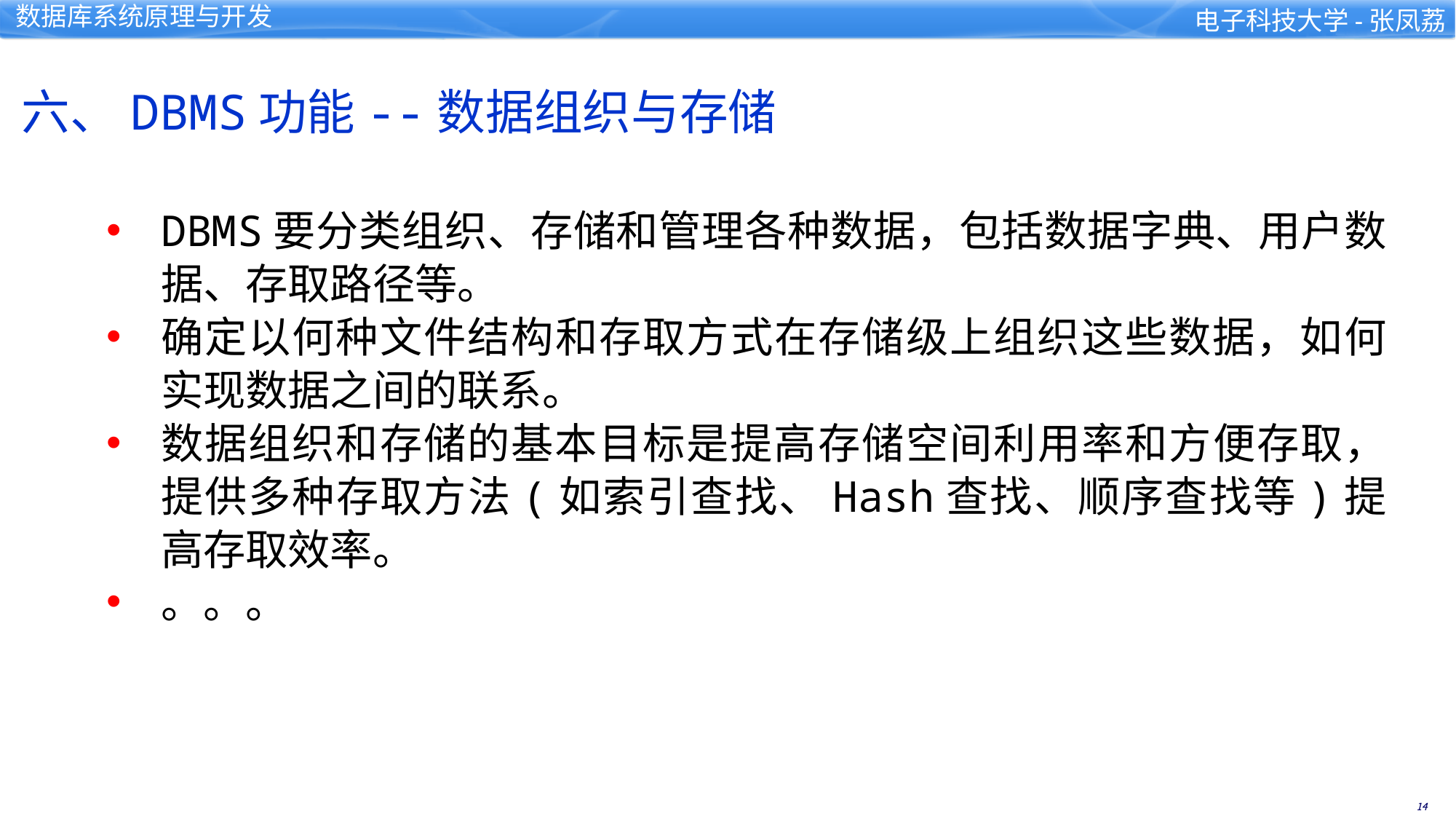

六、DBMS功能--数据组织与存储
DBMS要分类组织、存储和管理各种数据，包括数据字典、用户数据、存取路径等。
确定以何种文件结构和存取方式在存储级上组织这些数据，如何实现数据之间的联系。
数据组织和存储的基本目标是提高存储空间利用率和方便存取，提供多种存取方法(如索引查找、Hash查找、顺序查找等)提高存取效率。
。。。